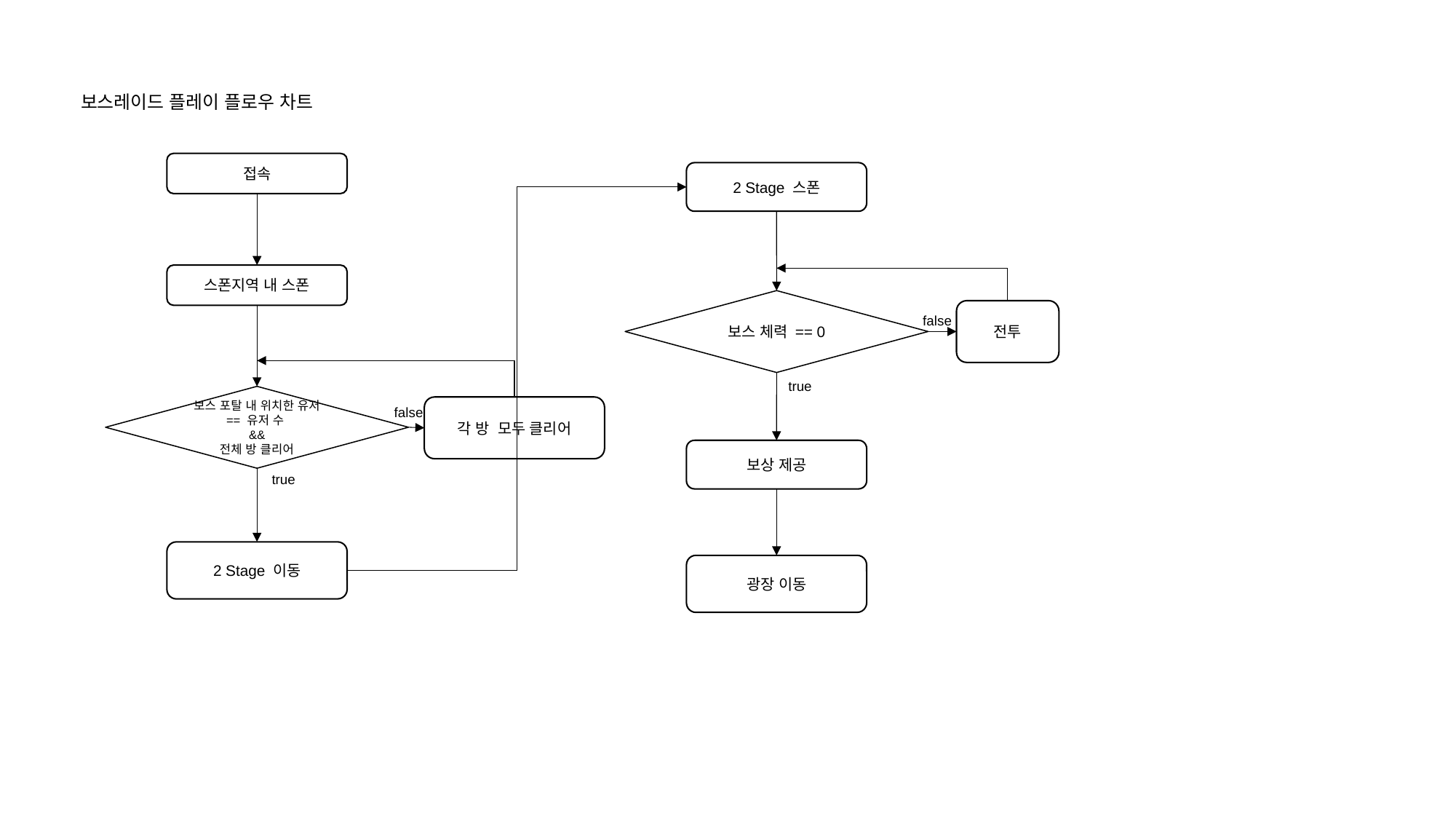

보스레이드 플레이 플로우 차트
접속
2 Stage 스폰
스폰지역 내 스폰
보스 체력 == 0
전투
false
true
보스 포탈 내 위치한 유저 == 유저 수
&&
전체 방 클리어
각 방  모두 클리어
false
보상 제공
true
2 Stage 이동
광장 이동